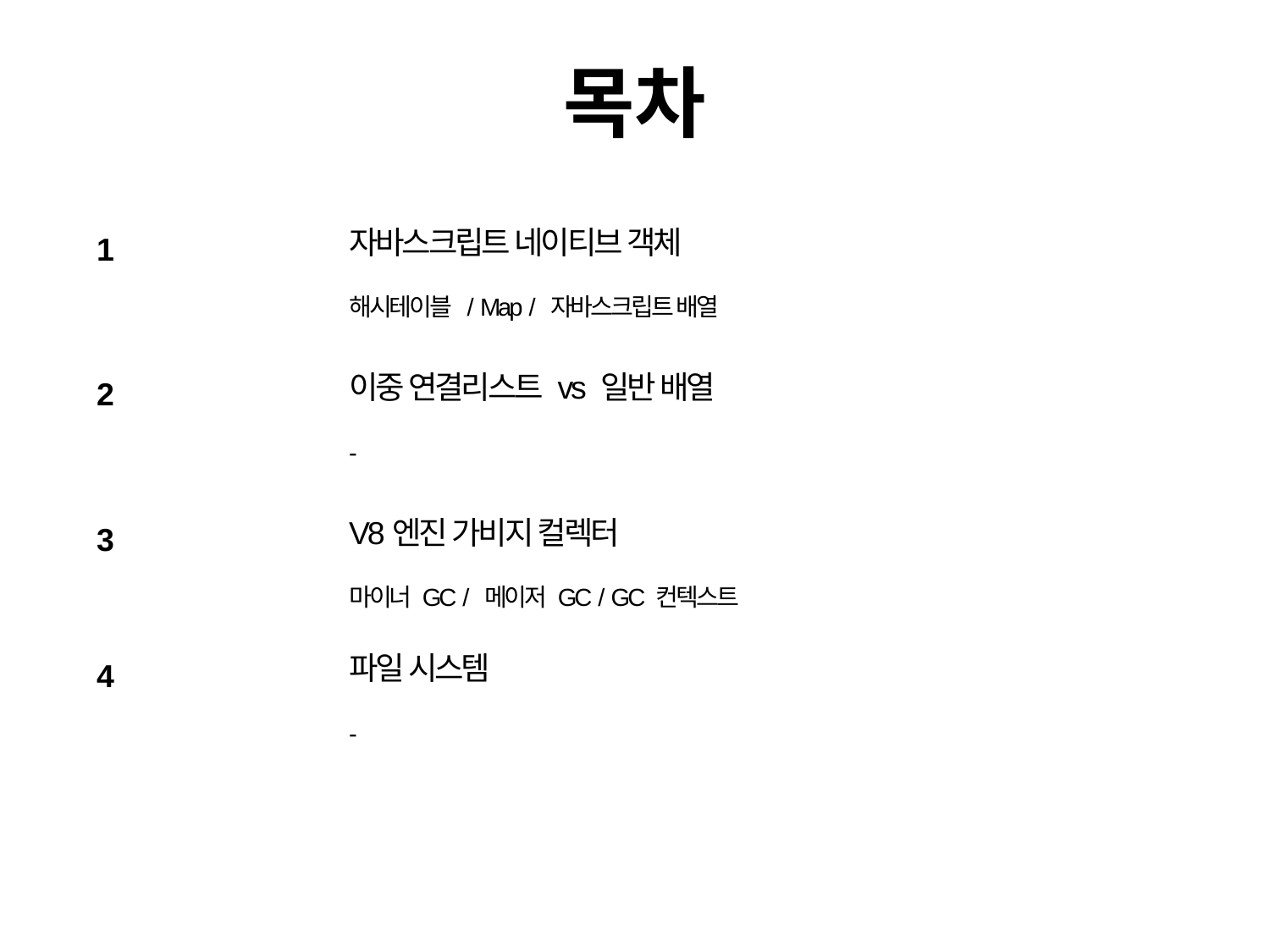

# 목차
자바스크립트 네이티브 객체
해시테이블  /  Map  /  자바스크립트 배열
1
이중 연결리스트 vs 일반 배열
-
2
V8엔진 가비지 컬렉터
마이너 GC  /  메이저 GC  /  GC 컨텍스트
3
파일 시스템
-
4